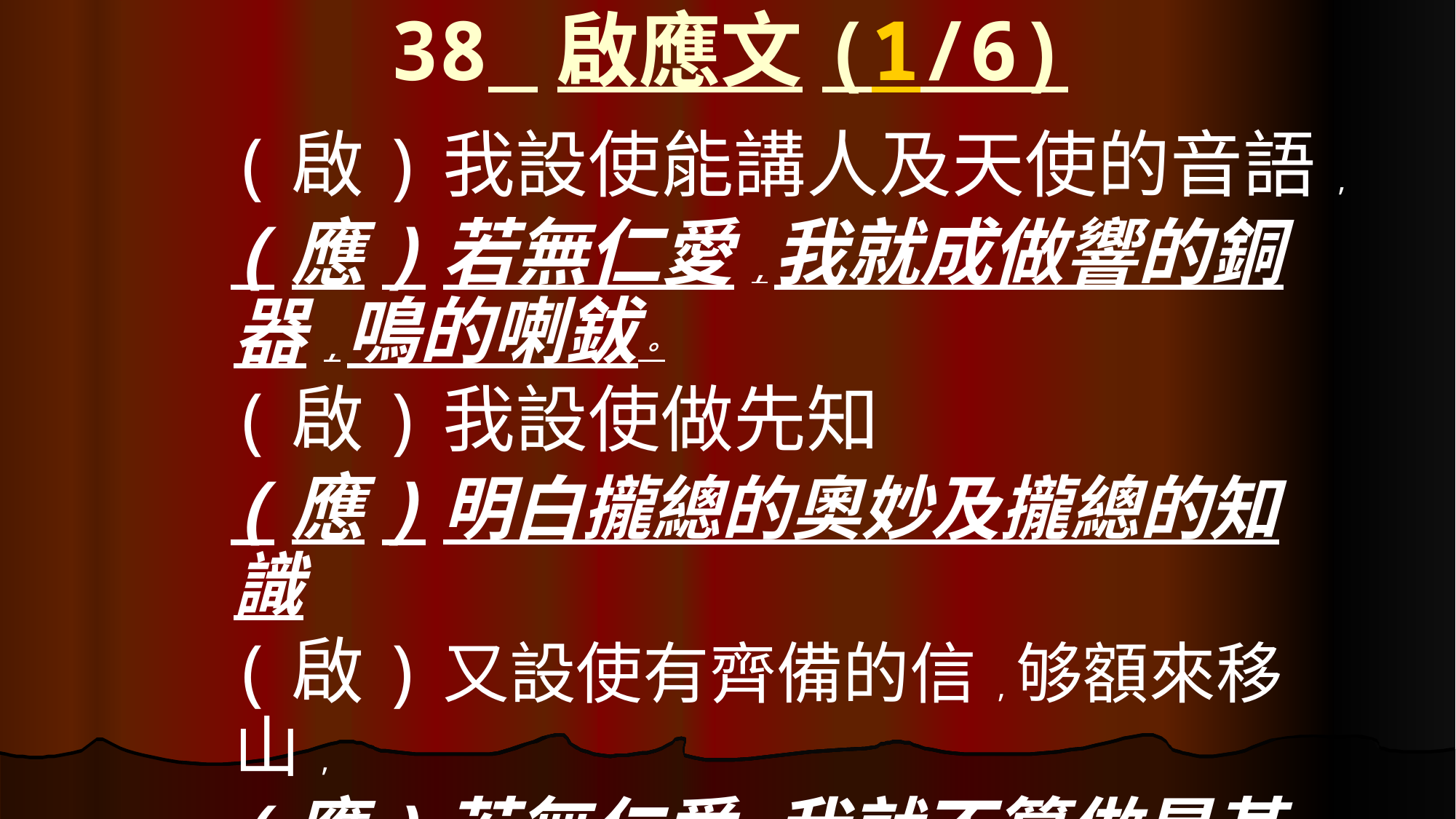

# 38 啟應文(1/6)
(啟)我設使能講人及天使的音語,
(應)若無仁愛,我就成做響的銅器,鳴的喇鈸。
(啟)我設使做先知
(應)明白攏總的奧妙及攏總的知識
(啟)又設使有齊備的信,够額來移山,
(應)若無仁愛,我就不算做是甚麼